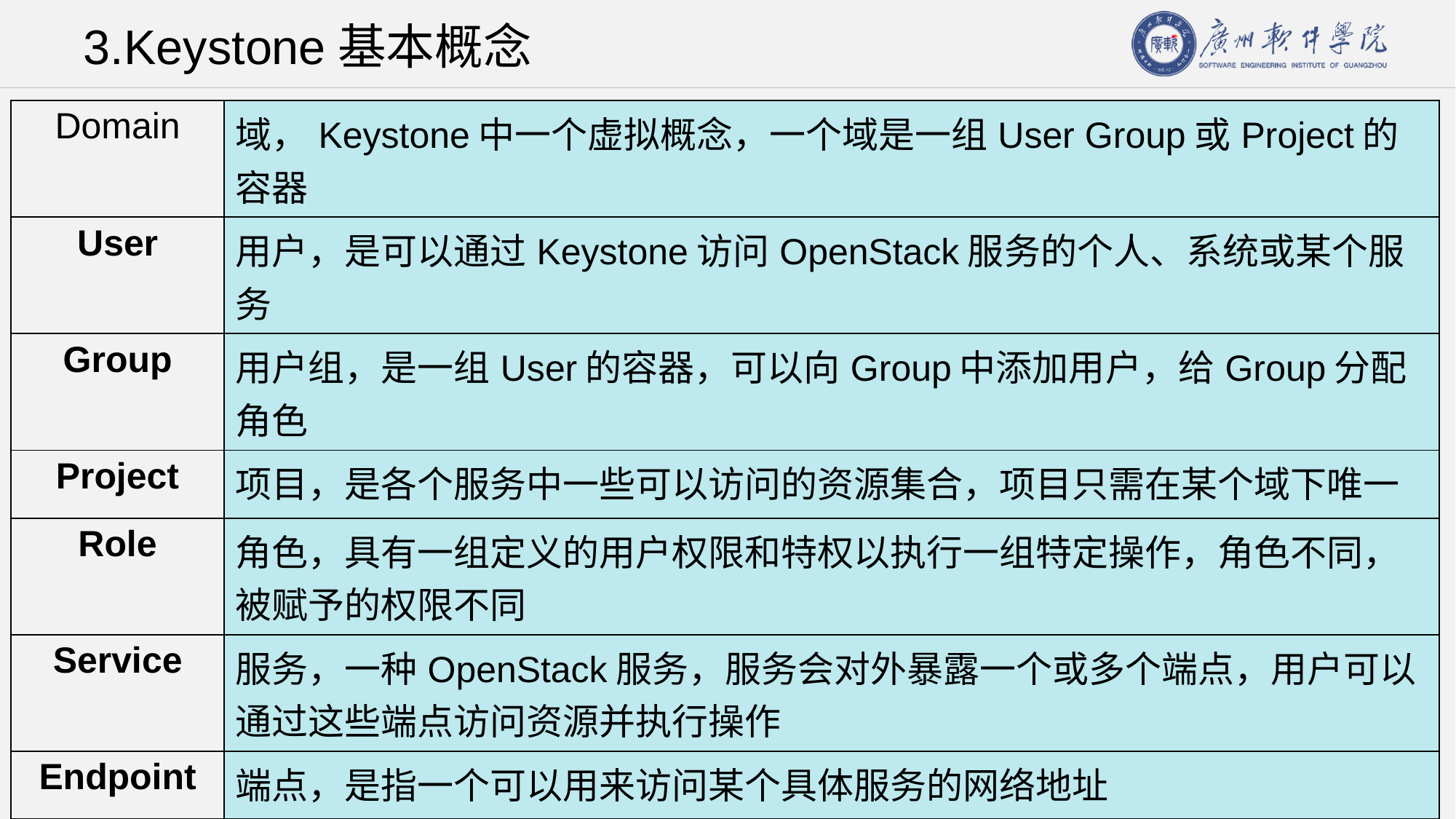

# 3.Keystone基本概念
| Domain | 域，Keystone中一个虚拟概念，一个域是一组User Group或Project的容器 |
| --- | --- |
| User | 用户，是可以通过Keystone访问OpenStack服务的个人、系统或某个服务 |
| Group | 用户组，是一组User的容器，可以向Group中添加用户，给Group分配角色 |
| Project | 项目，是各个服务中一些可以访问的资源集合，项目只需在某个域下唯一 |
| Role | 角色，具有一组定义的用户权限和特权以执行一组特定操作，角色不同，被赋予的权限不同 |
| Service | 服务，一种OpenStack服务，服务会对外暴露一个或多个端点，用户可以通过这些端点访问资源并执行操作 |
| Endpoint | 端点，是指一个可以用来访问某个具体服务的网络地址 |
| Token | 令牌，是允许访问特定资源的凭证 |
| Credential | 凭证，确认用户身份的数据，如用户的用户名和密码 |